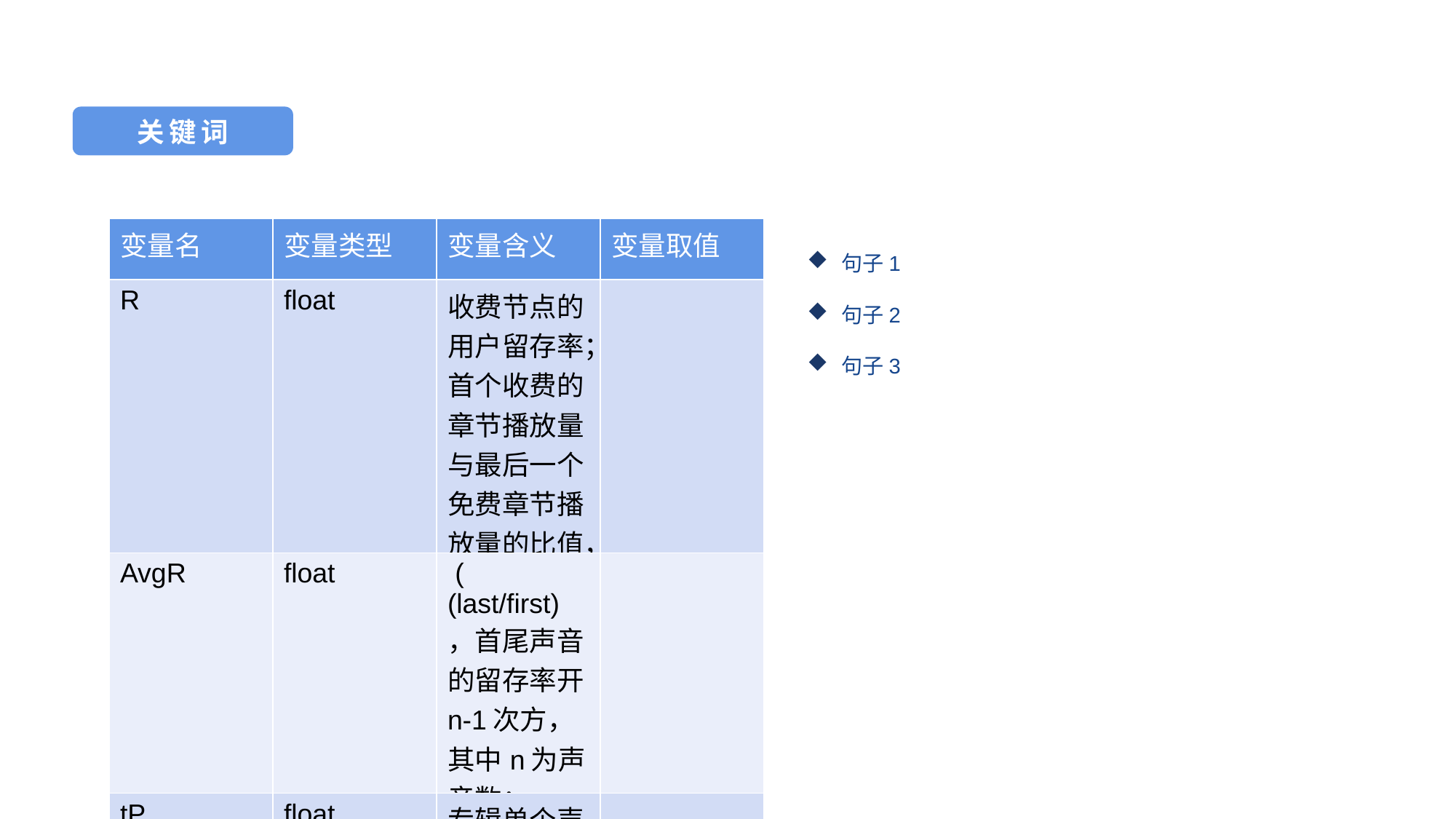

关键词
| 变量名 | 变量类型 | 变量含义 | 变量取值 |
| --- | --- | --- | --- |
| R | float | 收费节点的用户留存率；首个收费的章节播放量与最后一个免费章节播放量的比值，%。 |  |
| AvgR | float | ( (last/first)，首尾声音的留存率开n-1次方，其中n为声音数； |  |
| tP | float | 专辑单个声音的价格； |  |
| PP | float | 收费节点，relative position，收费点在所有声音的位置，%； |  |
| PP\_1 | float | 收费节点，relative position，收费点开始的时长占比，%，所有FreeTracks的SumDuration/总Duration； |  |
| PP\_2 | int | 收费节点，absolute position，收费声音的编号； |  |
| Vip | bool | 是否开通VIP就能享受专辑，0/1； |  |
句子1
句子2
句子3
图标题